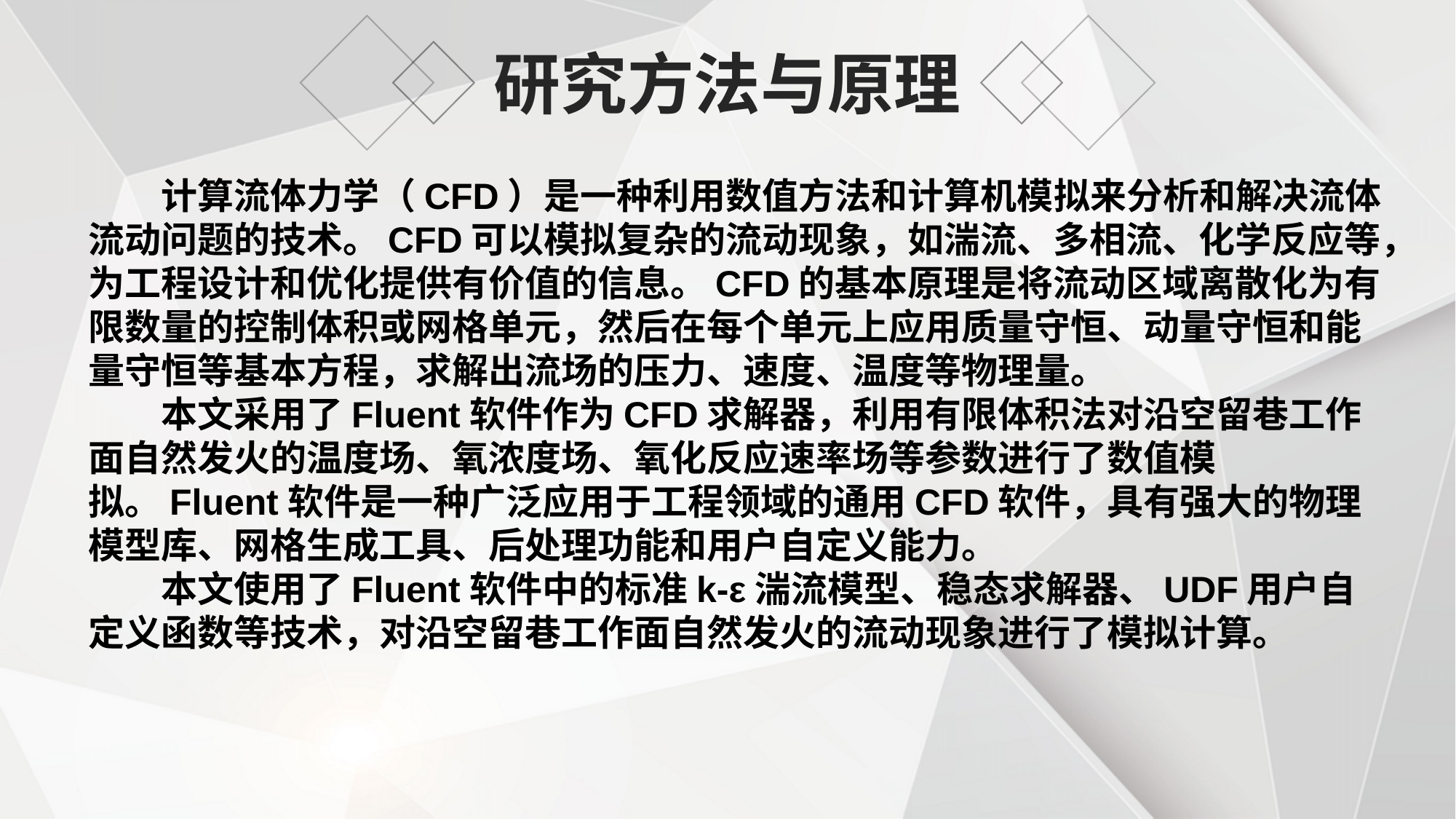

研究方法与原理
计算流体力学（CFD）是一种利用数值方法和计算机模拟来分析和解决流体流动问题的技术。CFD可以模拟复杂的流动现象，如湍流、多相流、化学反应等，为工程设计和优化提供有价值的信息。CFD的基本原理是将流动区域离散化为有限数量的控制体积或网格单元，然后在每个单元上应用质量守恒、动量守恒和能量守恒等基本方程，求解出流场的压力、速度、温度等物理量。
本文采用了Fluent软件作为CFD求解器，利用有限体积法对沿空留巷工作面自然发火的温度场、氧浓度场、氧化反应速率场等参数进行了数值模拟。Fluent软件是一种广泛应用于工程领域的通用CFD软件，具有强大的物理模型库、网格生成工具、后处理功能和用户自定义能力。
本文使用了Fluent软件中的标准k-ε湍流模型、稳态求解器、UDF用户自定义函数等技术，对沿空留巷工作面自然发火的流动现象进行了模拟计算。